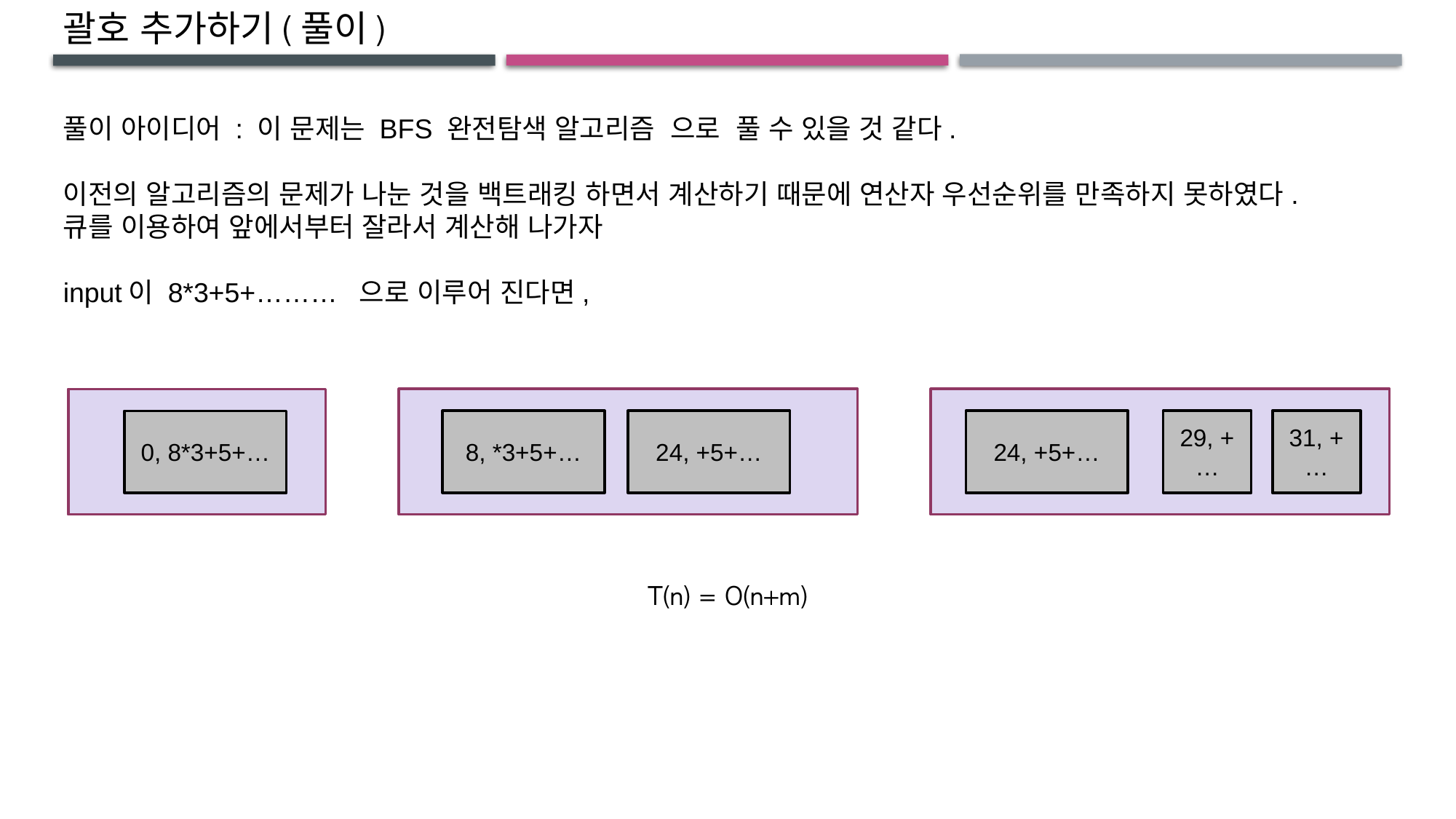

괄호 추가하기(풀이)
풀이 아이디어 : 이 문제는 BFS 완전탐색 알고리즘  으로  풀 수 있을 것 같다.

이전의 알고리즘의 문제가 나눈 것을 백트래킹 하면서 계산하기 때문에 연산자 우선순위를 만족하지 못하였다.
큐를 이용하여 앞에서부터 잘라서 계산해 나가자

input이 8*3+5+………  으로 이루어 진다면,

31, +…
29, +…
8, *3+5+…
24, +5+…
24, +5+…
0, 8*3+5+…
T(n) = O(n+m)